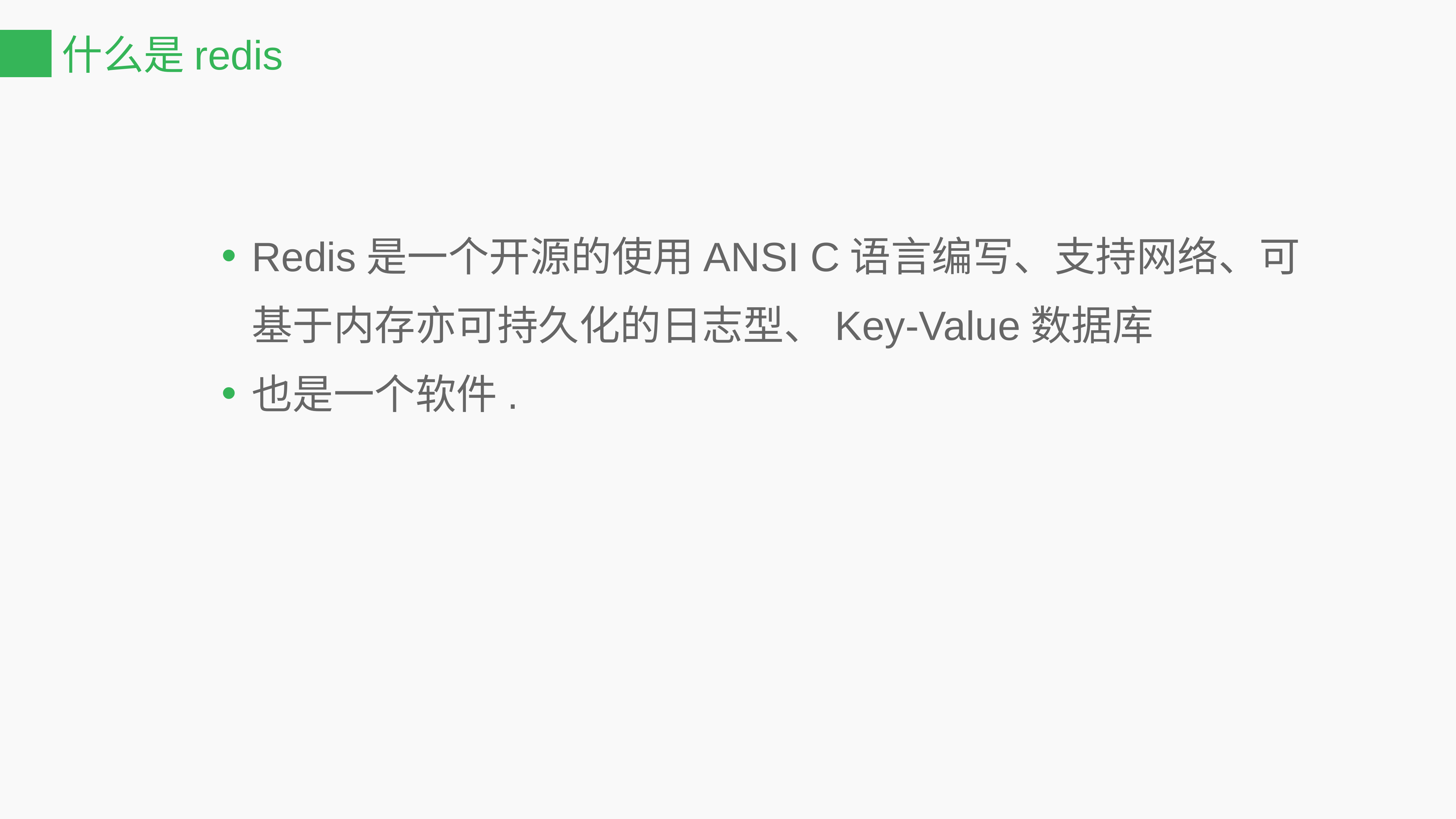

# 什么是redis
Redis是一个开源的使用ANSI C语言编写、支持网络、可基于内存亦可持久化的日志型、Key-Value数据库
也是一个软件.